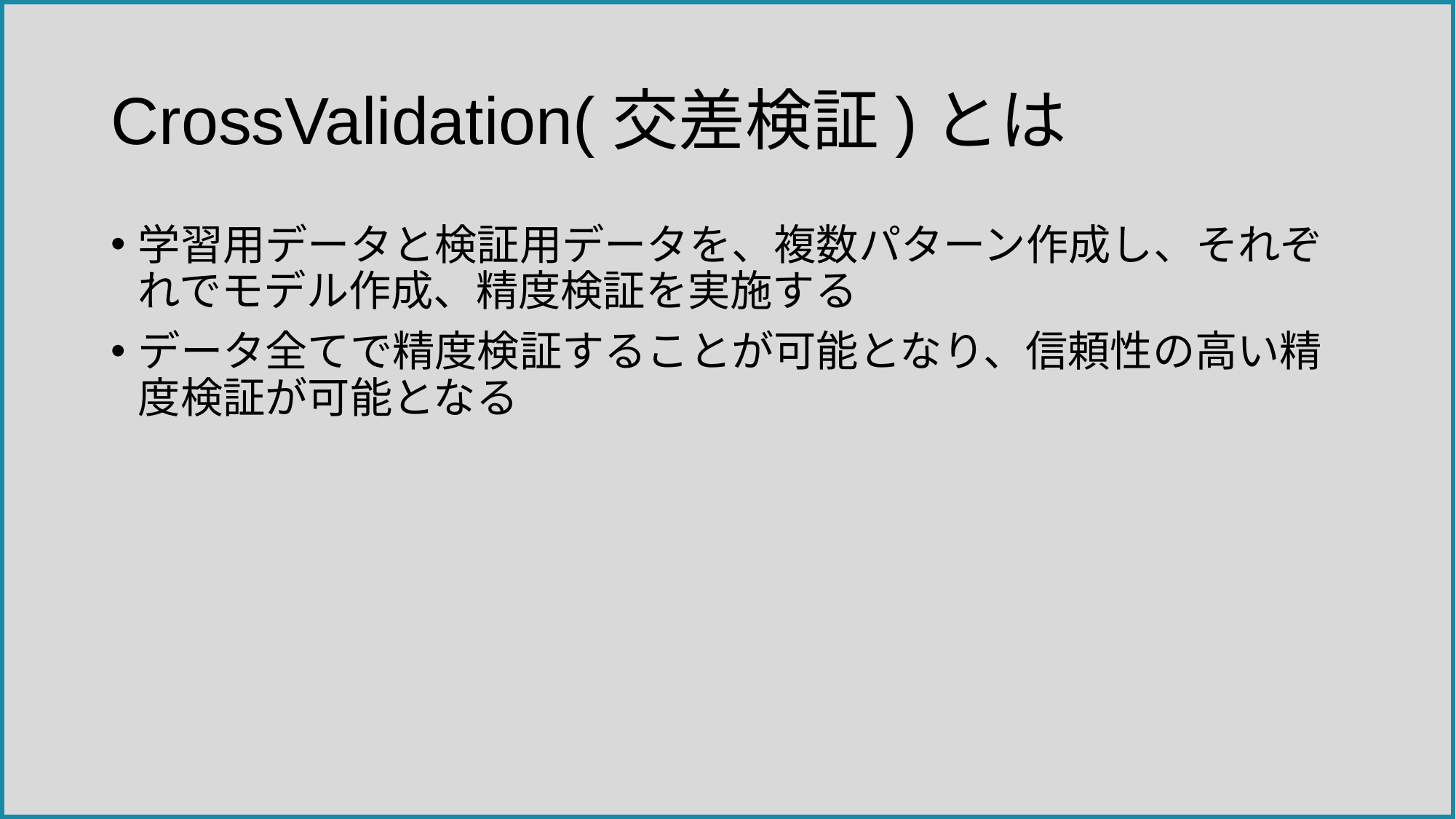

# CrossValidation(交差検証)とは
学習用データと検証用データを、複数パターン作成し、それぞれでモデル作成、精度検証を実施する
データ全てで精度検証することが可能となり、信頼性の高い精度検証が可能となる